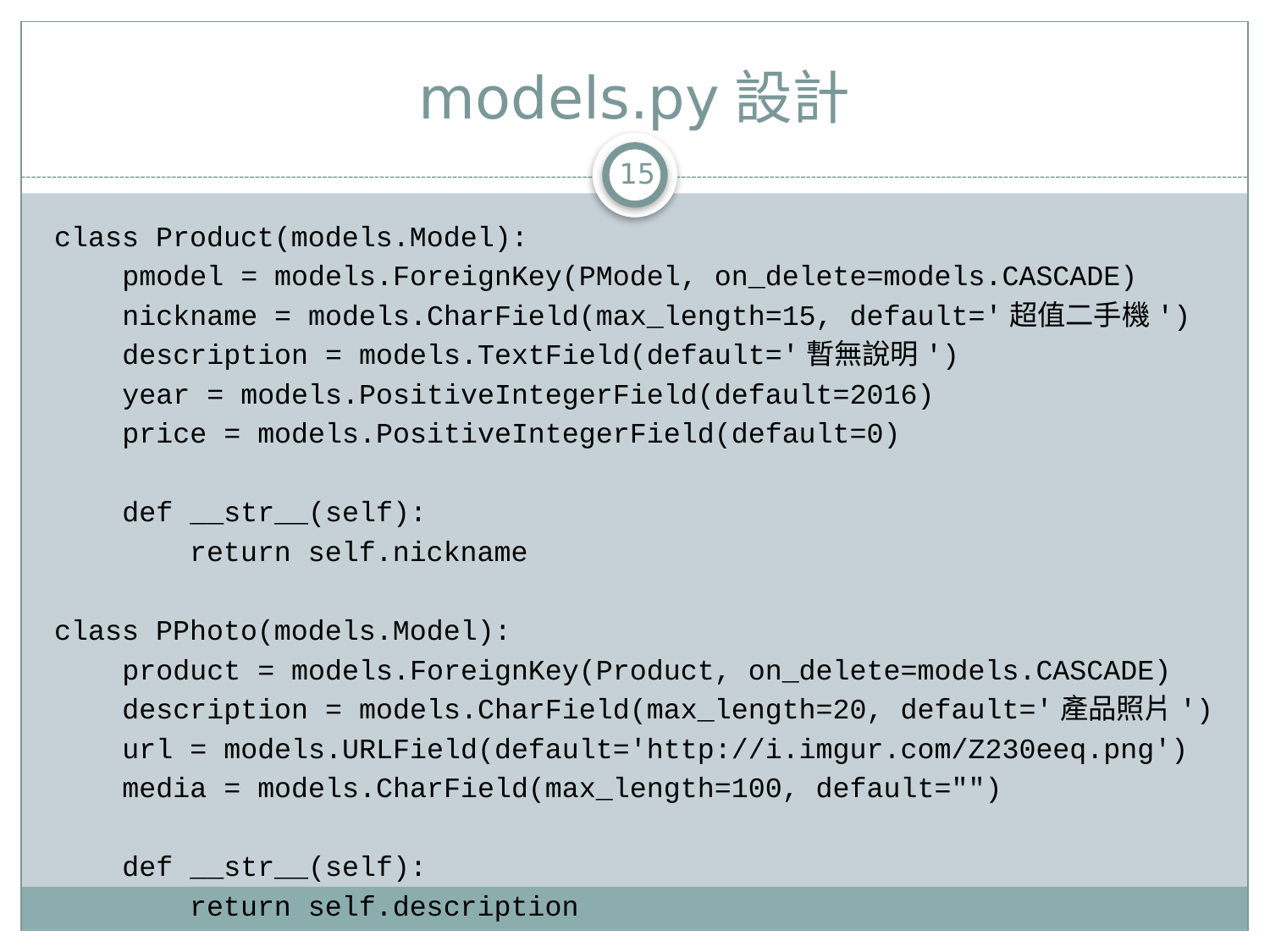

# models.py設計
15
class Product(models.Model):
    pmodel = models.ForeignKey(PModel, on_delete=models.CASCADE)
    nickname = models.CharField(max_length=15, default='超值二手機')
    description = models.TextField(default='暫無說明')
    year = models.PositiveIntegerField(default=2016)
    price = models.PositiveIntegerField(default=0)

    def __str__(self):
        return self.nickname

class PPhoto(models.Model):
    product = models.ForeignKey(Product, on_delete=models.CASCADE)
    description = models.CharField(max_length=20, default='產品照片')
    url = models.URLField(default='http://i.imgur.com/Z230eeq.png')
    media = models.CharField(max_length=100, default="")

    def __str__(self):
        return self.description